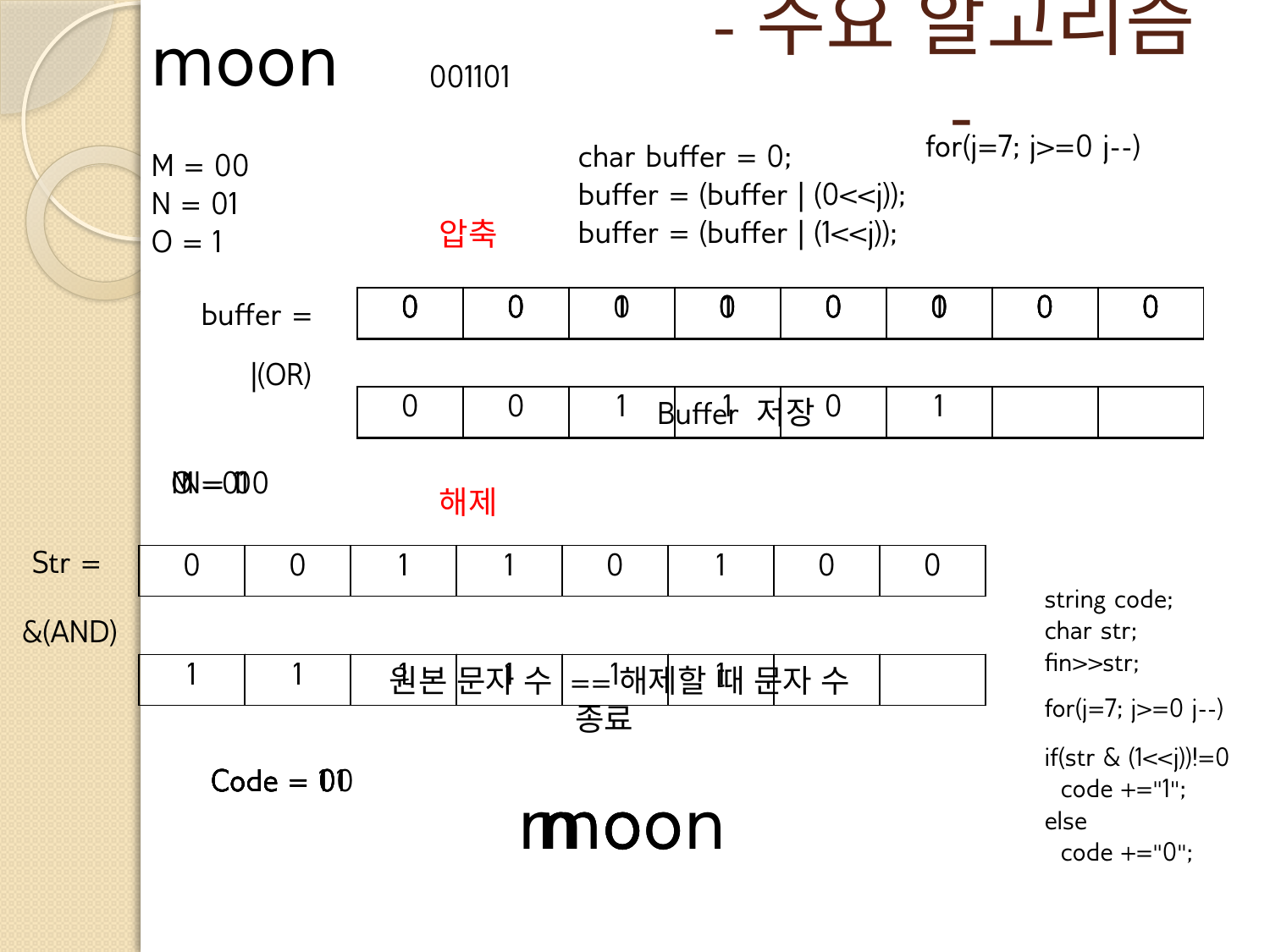

moon
# -주요 알고리즘-
001101
for(j=7; j>=0 j--)
char buffer = 0;
buffer = (buffer | (0<<j));
buffer = (buffer | (1<<j));
M = 00
N = 01
O = 1
압축
buffer =
| 0 | 0 | 0 | 0 | 0 | 0 | 0 | 0 |
| --- | --- | --- | --- | --- | --- | --- | --- |
| 0 | 0 | 1 | 0 | 0 | 0 | 0 | 0 |
| --- | --- | --- | --- | --- | --- | --- | --- |
| 0 | 0 | 1 | 1 | 0 | 0 | 0 | 0 |
| --- | --- | --- | --- | --- | --- | --- | --- |
| 0 | 0 | 1 | 1 | 0 | 1 | 0 | 0 |
| --- | --- | --- | --- | --- | --- | --- | --- |
|(OR)
| 0 |  |  |  |  |  |  |  |
| --- | --- | --- | --- | --- | --- | --- | --- |
|  | 0 |  |  |  |  |  |  |
| --- | --- | --- | --- | --- | --- | --- | --- |
|  |  | 1 |  |  |  |  |  |
| --- | --- | --- | --- | --- | --- | --- | --- |
|  |  |  | 1 |  |  |  |  |
| --- | --- | --- | --- | --- | --- | --- | --- |
|  |  |  |  | 0 |  |  |  |
| --- | --- | --- | --- | --- | --- | --- | --- |
|  |  |  |  |  | 1 |  |  |
| --- | --- | --- | --- | --- | --- | --- | --- |
|  |  |  |  |  |  |  |  |
| --- | --- | --- | --- | --- | --- | --- | --- |
Buffer 저장
M = 00
O = 1
N=01
해제
Str =
| 0 | 0 | 1 | 1 | 0 | 1 | 0 | 0 |
| --- | --- | --- | --- | --- | --- | --- | --- |
string code;
char str;
fin>>str;

if(str & (1<<j))!=0
  code +="1";
else
  code +="0";
&(AND)
| 1 |  |  |  |  |  |  |  |
| --- | --- | --- | --- | --- | --- | --- | --- |
|  | 1 |  |  |  |  |  |  |
| --- | --- | --- | --- | --- | --- | --- | --- |
|  |  | 1 |  |  |  |  |  |
| --- | --- | --- | --- | --- | --- | --- | --- |
|  |  |  | 1 |  |  |  |  |
| --- | --- | --- | --- | --- | --- | --- | --- |
|  |  |  |  | 1 |  |  |  |
| --- | --- | --- | --- | --- | --- | --- | --- |
|  |  |  |  |  | 1 |  |  |
| --- | --- | --- | --- | --- | --- | --- | --- |
원본 문자 수 ==해제할 때 문자 수
                    종료
for(j=7; j>=0 j--)
Code = 0
Code = 00
Code = 1
Code = 0
Code = 01
m
mo
moo
moon